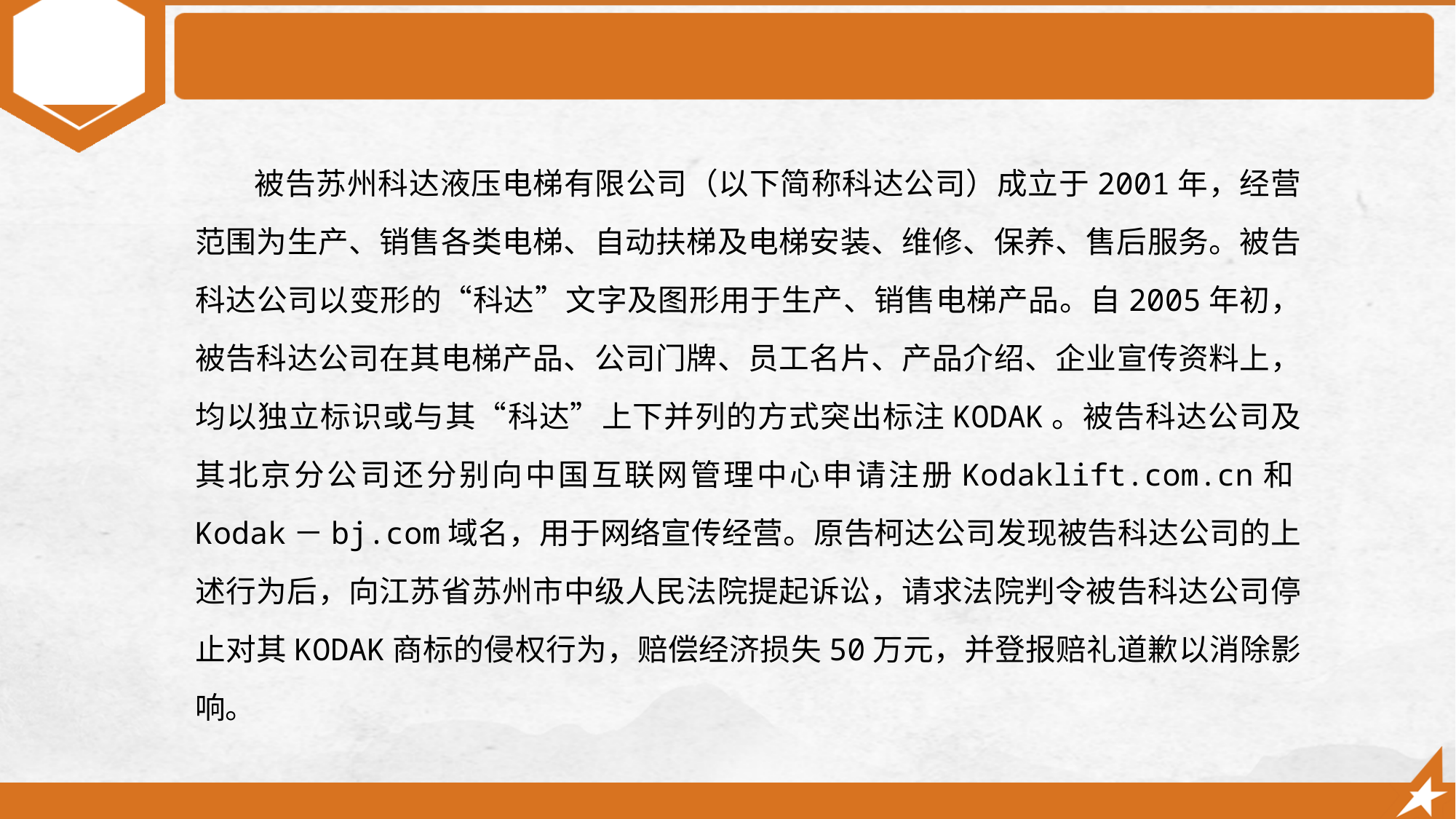

被告苏州科达液压电梯有限公司（以下简称科达公司）成立于2001年，经营范围为生产、销售各类电梯、自动扶梯及电梯安装、维修、保养、售后服务。被告科达公司以变形的“科达”文字及图形用于生产、销售电梯产品。自2005年初，被告科达公司在其电梯产品、公司门牌、员工名片、产品介绍、企业宣传资料上，均以独立标识或与其“科达”上下并列的方式突出标注KODAK。被告科达公司及其北京分公司还分别向中国互联网管理中心申请注册Kodaklift.com.cn和Kodak－bj.com域名，用于网络宣传经营。原告柯达公司发现被告科达公司的上述行为后，向江苏省苏州市中级人民法院提起诉讼，请求法院判令被告科达公司停止对其KODAK商标的侵权行为，赔偿经济损失50万元，并登报赔礼道歉以消除影响。